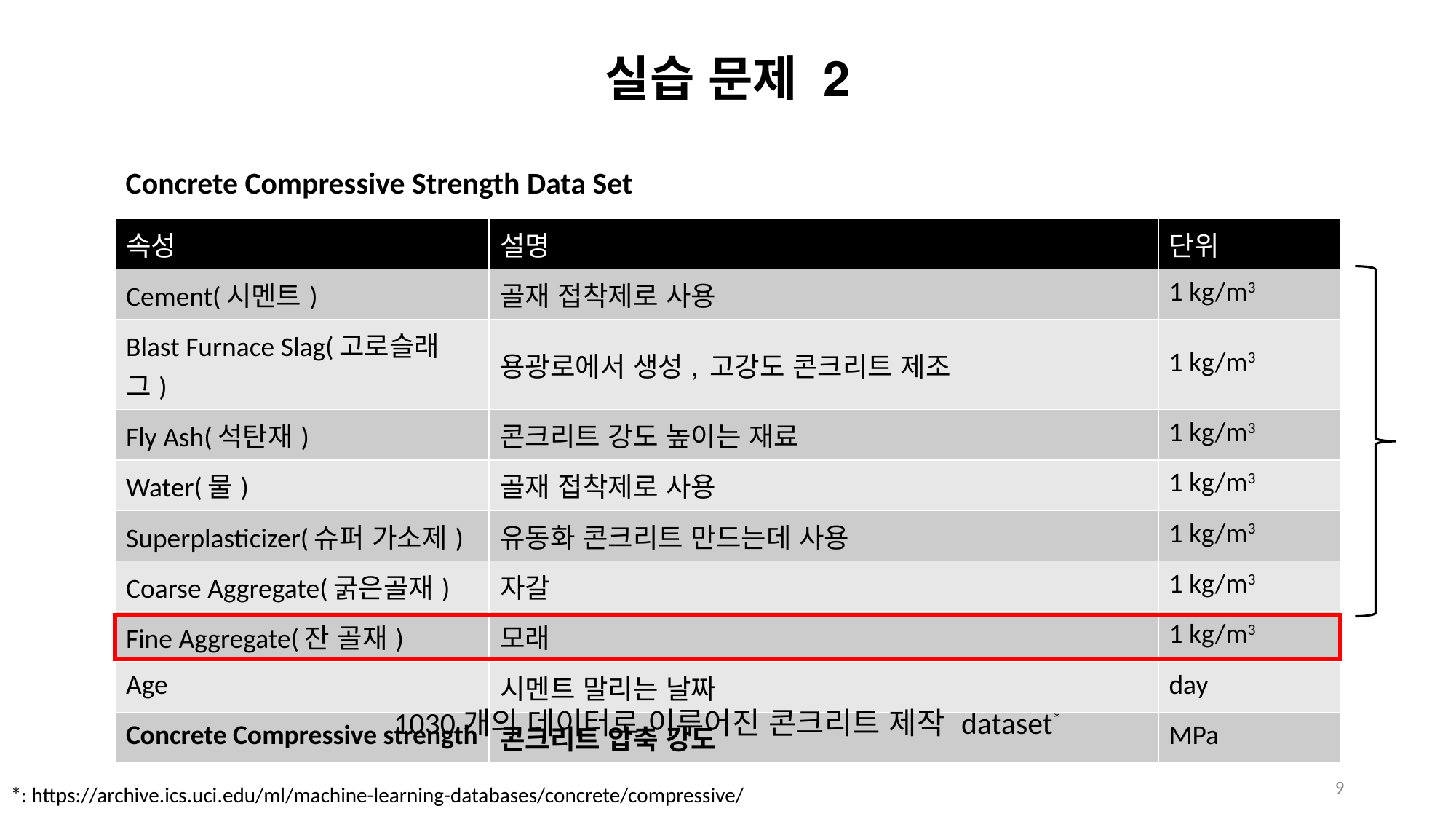

# 실습 문제 2
Concrete Compressive Strength Data Set
| 속성 | 설명 | 단위 |
| --- | --- | --- |
| Cement(시멘트) | 골재 접착제로 사용 | 1 kg/m3 |
| Blast Furnace Slag(고로슬래그) | 용광로에서 생성, 고강도 콘크리트 제조 | 1 kg/m3 |
| Fly Ash(석탄재) | 콘크리트 강도 높이는 재료 | 1 kg/m3 |
| Water(물) | 골재 접착제로 사용 | 1 kg/m3 |
| Superplasticizer(슈퍼 가소제) | 유동화 콘크리트 만드는데 사용 | 1 kg/m3 |
| Coarse Aggregate(굵은골재) | 자갈 | 1 kg/m3 |
| Fine Aggregate(잔 골재) | 모래 | 1 kg/m3 |
| Age | 시멘트 말리는 날짜 | day |
| Concrete Compressive strength | 콘크리트 압축 강도 | MPa |

1030개의 데이터로 이루어진 콘크리트 제작 dataset*
9
*: https://archive.ics.uci.edu/ml/machine-learning-databases/concrete/compressive/